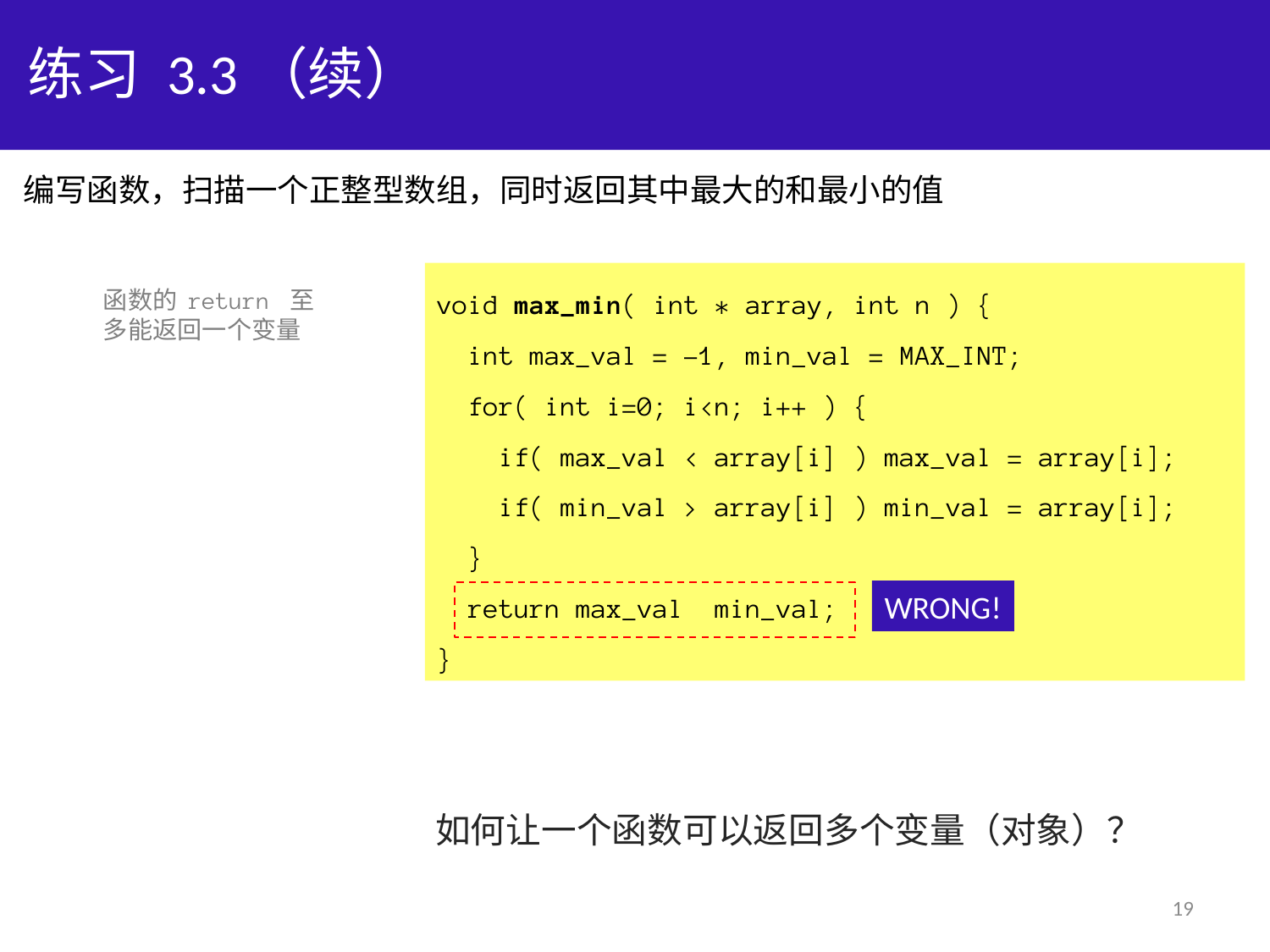

# 练习 3.3（续）
编写函数，扫描一个正整型数组，同时返回其中最大的和最小的值
void max_min( int * array, int n ) {
  int max_val = -1, min_val = MAX_INT;
  for( int i=0; i<n; i++ ) {
    if( max_val < array[i] ) max_val = array[i];
    if( min_val > array[i] ) min_val = array[i];
  }
  return max_val  min_val;
}
函数的 return 至
多能返回一个变量
WRONG!

如何让一个函数可以返回多个变量（对象）？
19